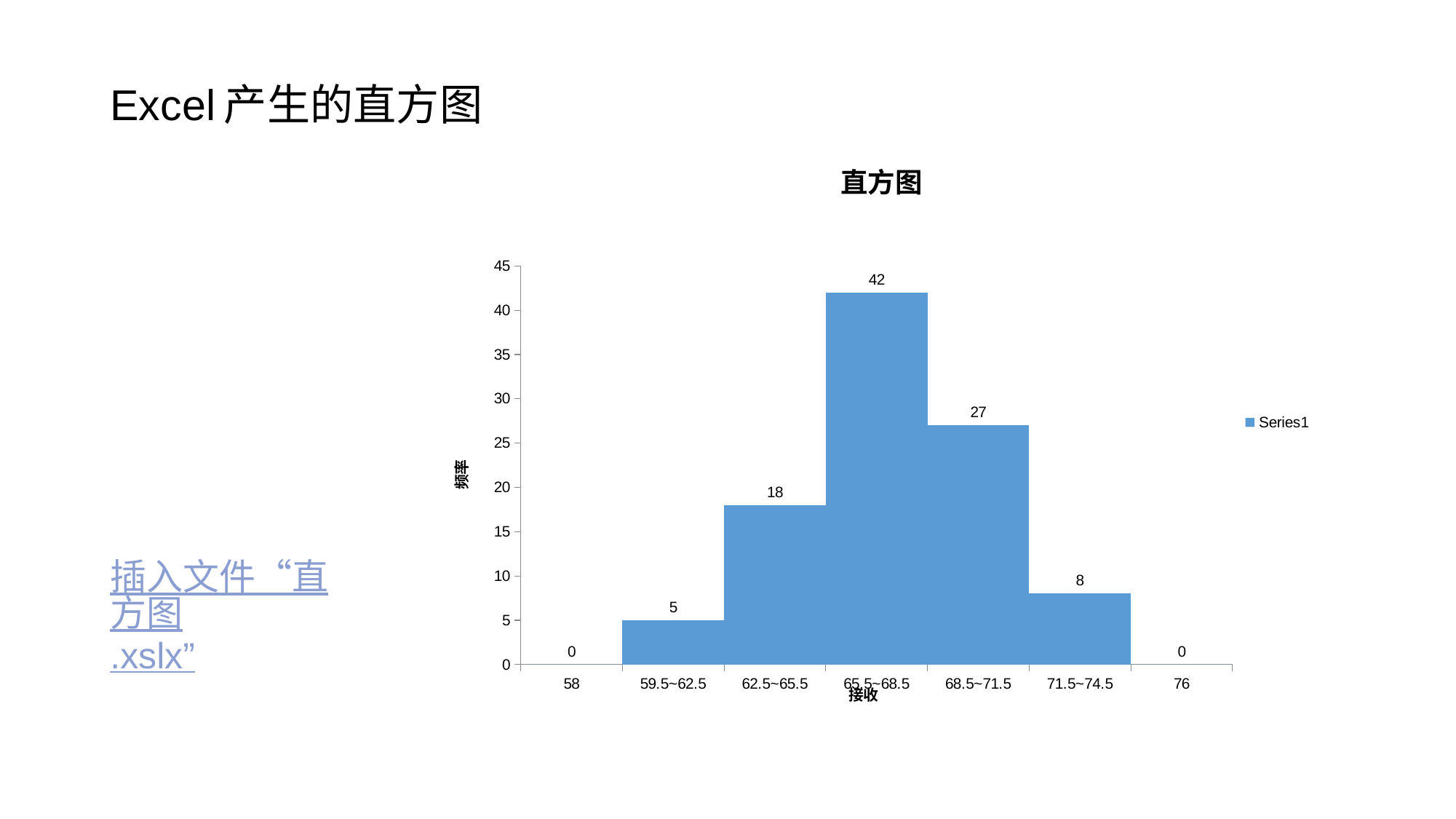

# Excel产生的直方图

### Chart: 直方图

| Category |  |
|---|---|
| 58 | 0.0 |
| 59.5~62.5 | 5.0 |
| 62.5~65.5 | 18.0 |
| 65.5~68.5 | 42.0 |
| 68.5~71.5 | 27.0 |
| 71.5~74.5 | 8.0 |
| 76 | 0.0 |
插入文件“直方图.xslx”